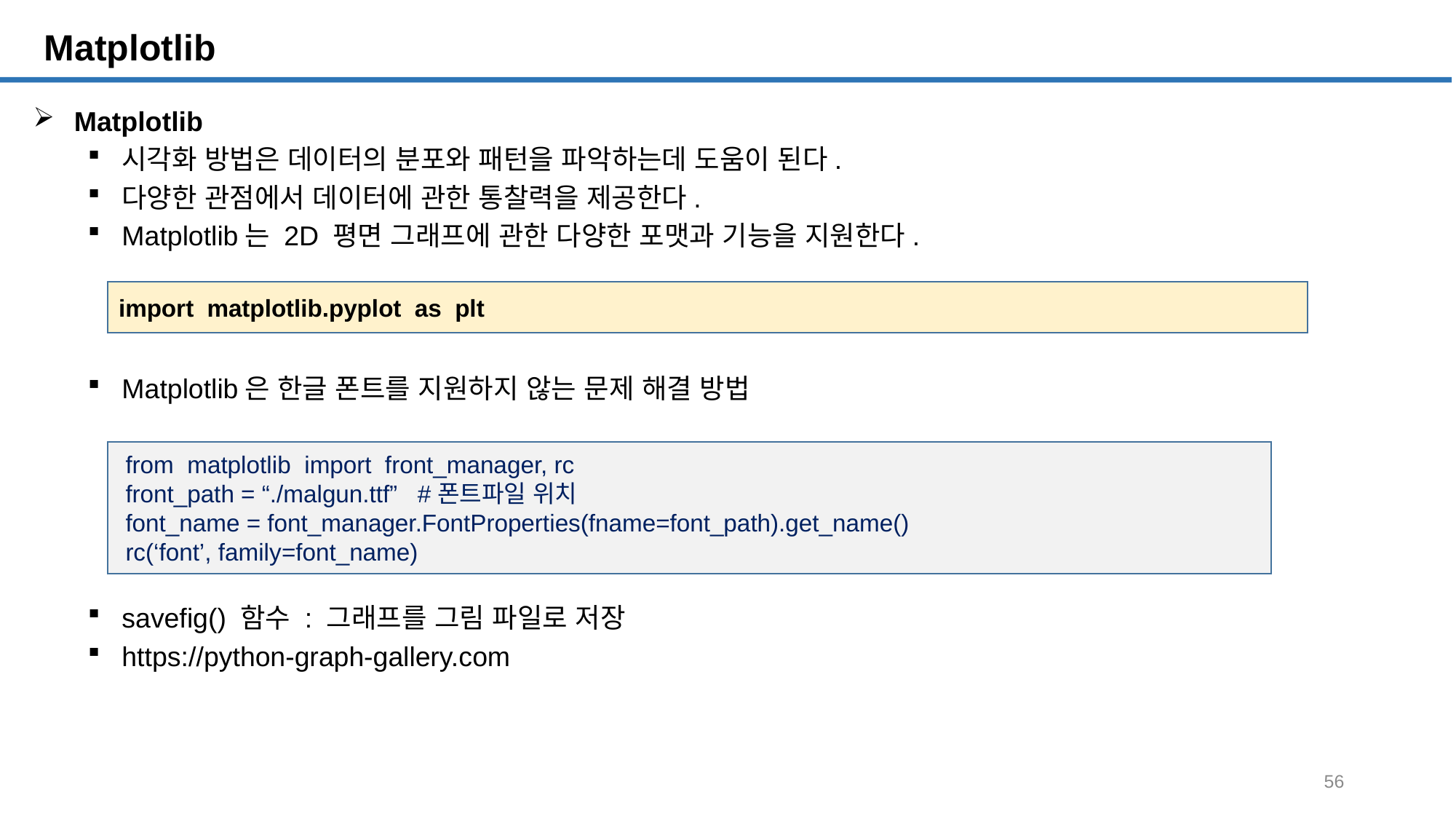

SQL 튜닝 개요
# Matplotlib

Matplotlib
시각화 방법은 데이터의 분포와 패턴을 파악하는데 도움이 된다.
다양한 관점에서 데이터에 관한 통찰력을 제공한다.
Matplotlib는 2D 평면 그래프에 관한 다양한 포맷과 기능을 지원한다.

Matplotlib은 한글 폰트를 지원하지 않는 문제 해결 방법

savefig() 함수 : 그래프를 그림 파일로 저장
https://python-graph-gallery.com

import  matplotlib.pyplot  as  plt
 from  matplotlib  import  front_manager, rc
 front_path = “./malgun.ttf”   #폰트파일 위치
 font_name = font_manager.FontProperties(fname=font_path).get_name()
 rc(‘font’, family=font_name)
56